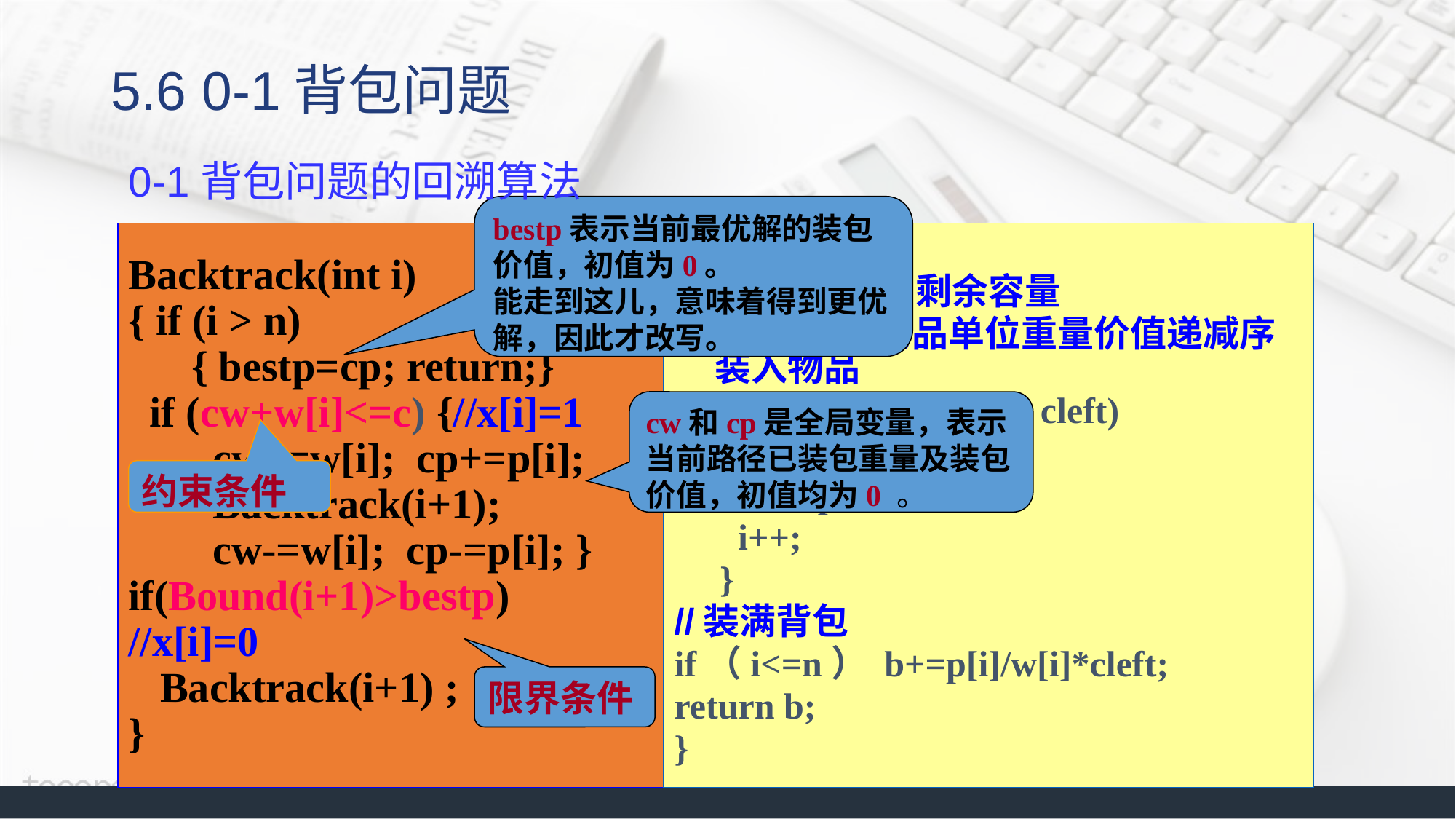

# 5.6 0-1背包问题
0-1背包问题的回溯算法
bestp表示当前最优解的装包价值，初值为0。
能走到这儿，意味着得到更优解，因此才改写。
Backtrack(int i)
{ if (i > n)
      { bestp=cp; return;}
  if (cw+w[i]<=c) {//x[i]=1
        cw+=w[i];  cp+=p[i];
        Backtrack(i+1);
        cw-=w[i];  cp-=p[i]; }
if(Bound(i+1)>bestp)  	//x[i]=0
   Backtrack(i+1) ;
}
Bound (int i)
{cleft = c-cw; //剩余容量
 b = cp; // 以物品单位重量价值递减序装入物品
while (i<=n && w[i]<= cleft)
    { cleft - = w[i];
       b+ = p[i];
       i++;
     }
//装满背包
if（i<=n） b+=p[i]/w[i]*cleft;
return b;
}
cw和cp是全局变量，表示当前路径已装包重量及装包价值，初值均为0 。
约束条件
限界条件